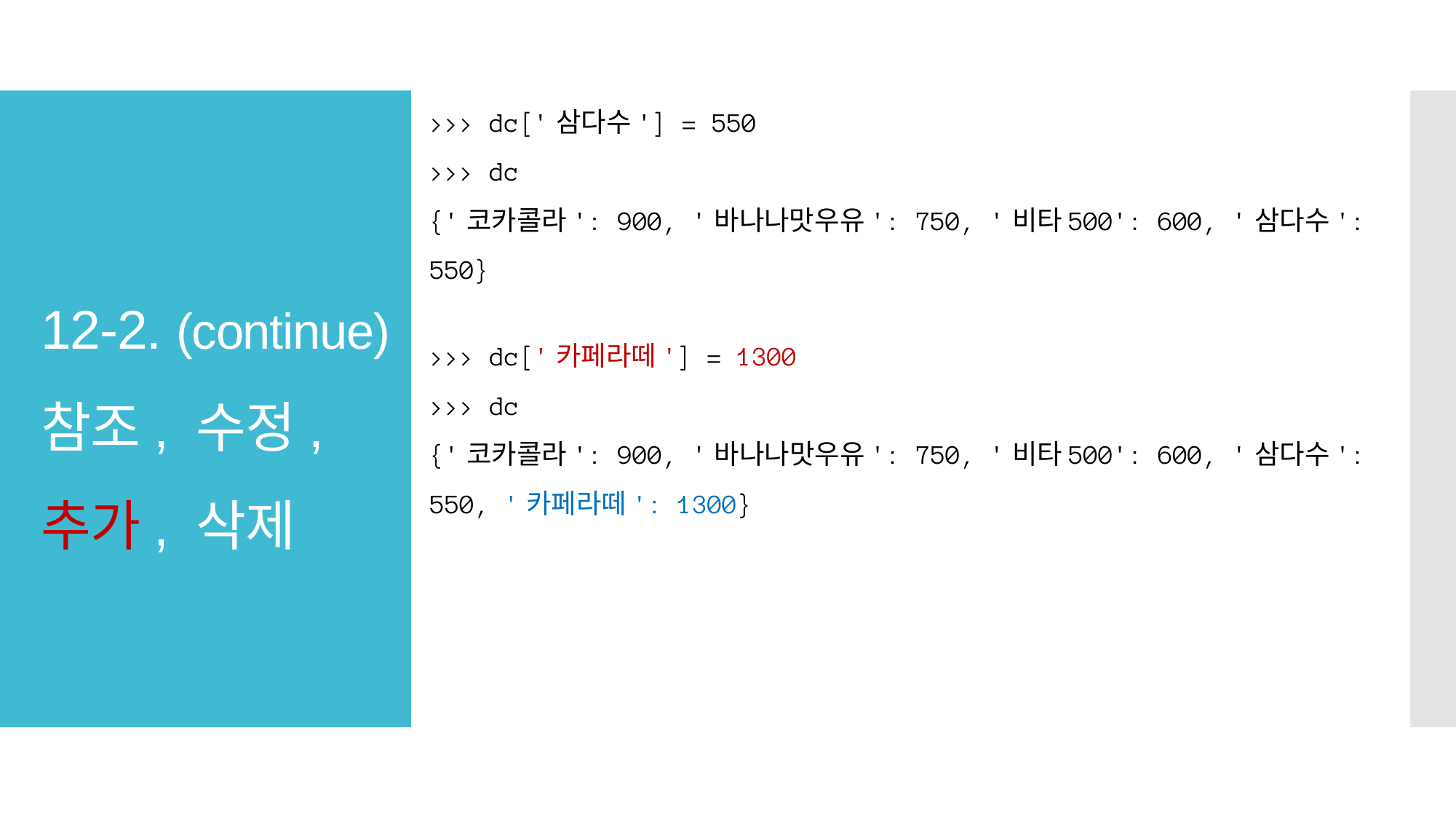

>>> dc['삼다수'] = 550
>>> dc
{'코카콜라': 900, '바나나맛우유': 750, '비타500': 600, '삼다수': 550}
# 12-2. (continue) 참조, 수정, 추가, 삭제
>>> dc['카페라떼'] = 1300
>>> dc
{'코카콜라': 900, '바나나맛우유': 750, '비타500': 600, '삼다수': 550, '카페라떼': 1300}